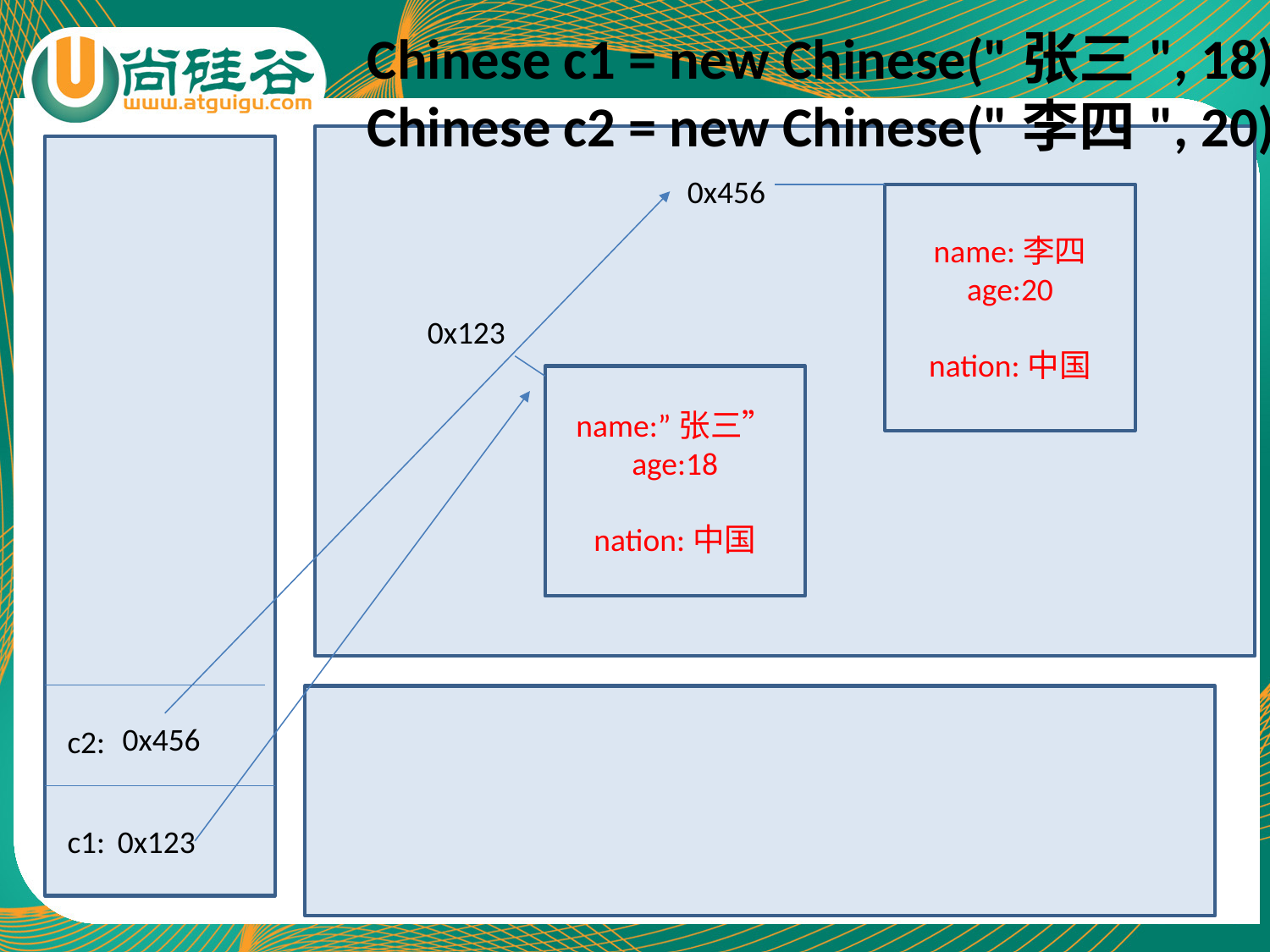

Chinese c1 = new Chinese("张三", 18);
Chinese c2 = new Chinese("李四", 20);

0x456
name:李四
age:20

nation:中国
0x123
name:”张三”
age:18

nation:中国

0x456
c2:
0x123
c1: